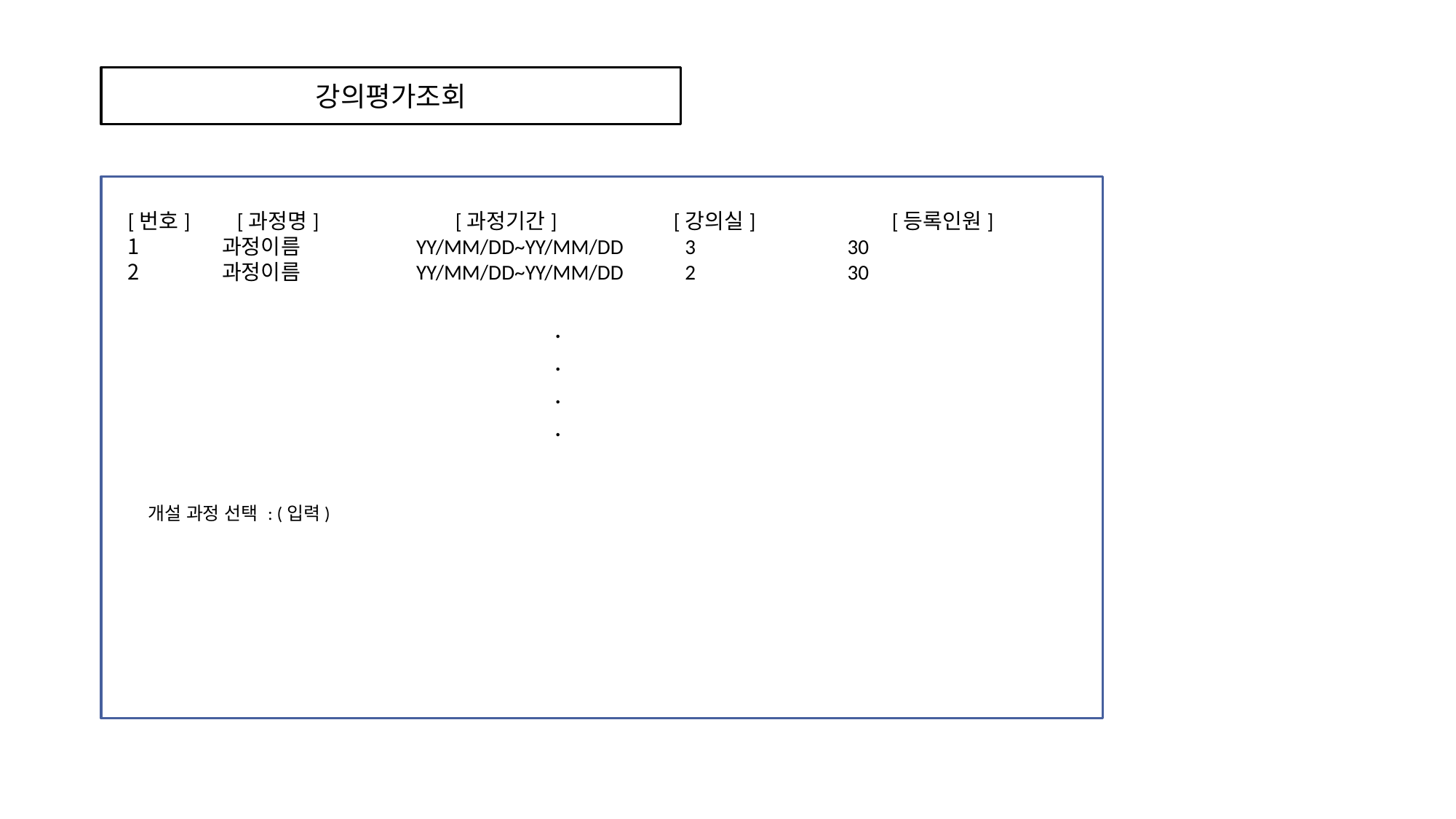

강의평가조회

[번호]	[과정명]		[과정기간]		[강의실]		[등록인원]
        과정이름	    YY/MM/DD~YY/MM/DD             3		     30
        과정이름	    YY/MM/DD~YY/MM/DD             2		     30
.
.
.
.

개설 과정 선택 : (입력)